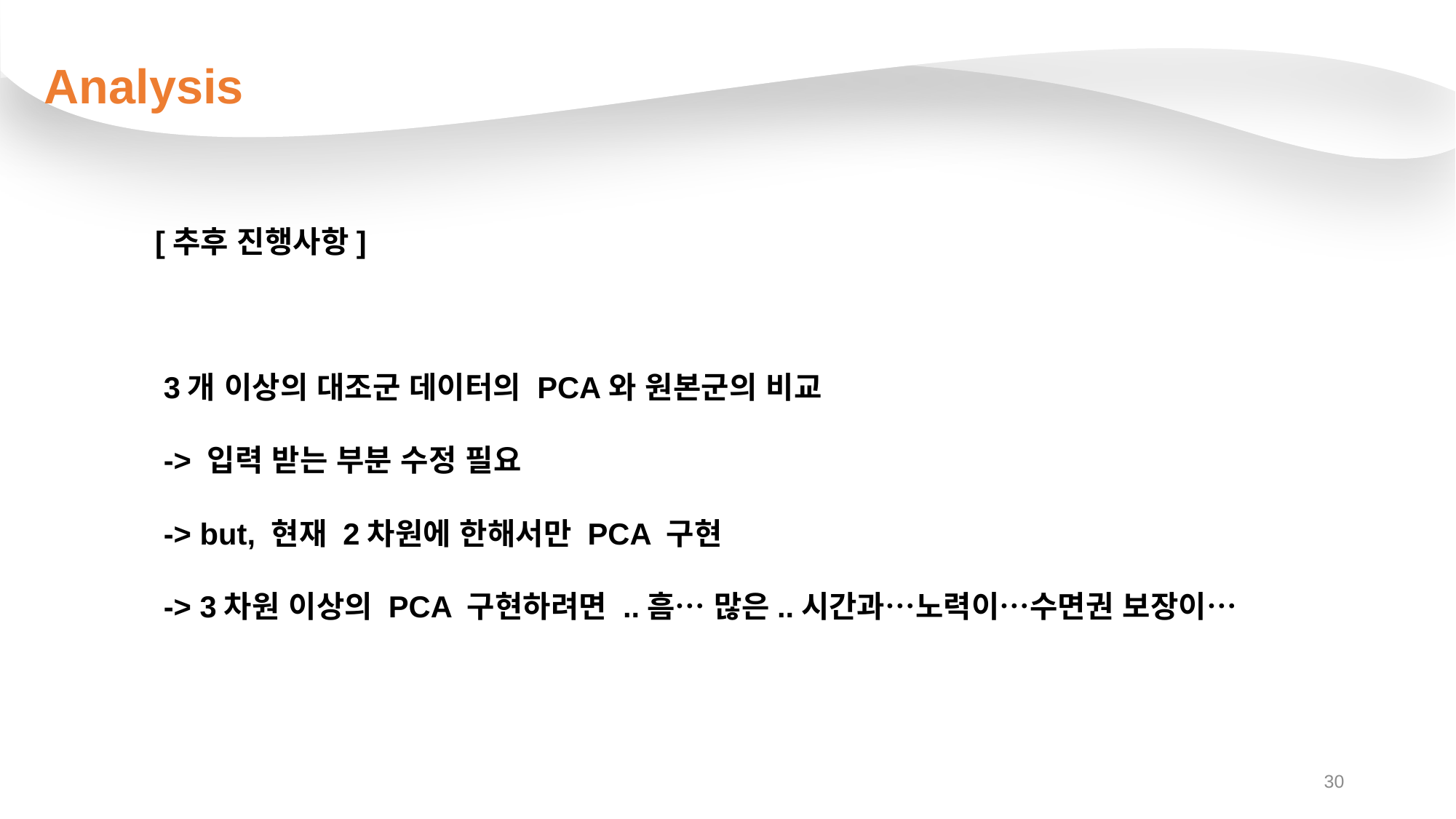

Analysis

[추후 진행사항]

 3개 이상의 대조군 데이터의 PCA와 원본군의 비교
 -> 입력 받는 부분 수정 필요
 -> but, 현재 2차원에 한해서만 PCA 구현
 -> 3차원 이상의 PCA 구현하려면 ..흠… 많은..시간과…노력이…수면권 보장이…

30